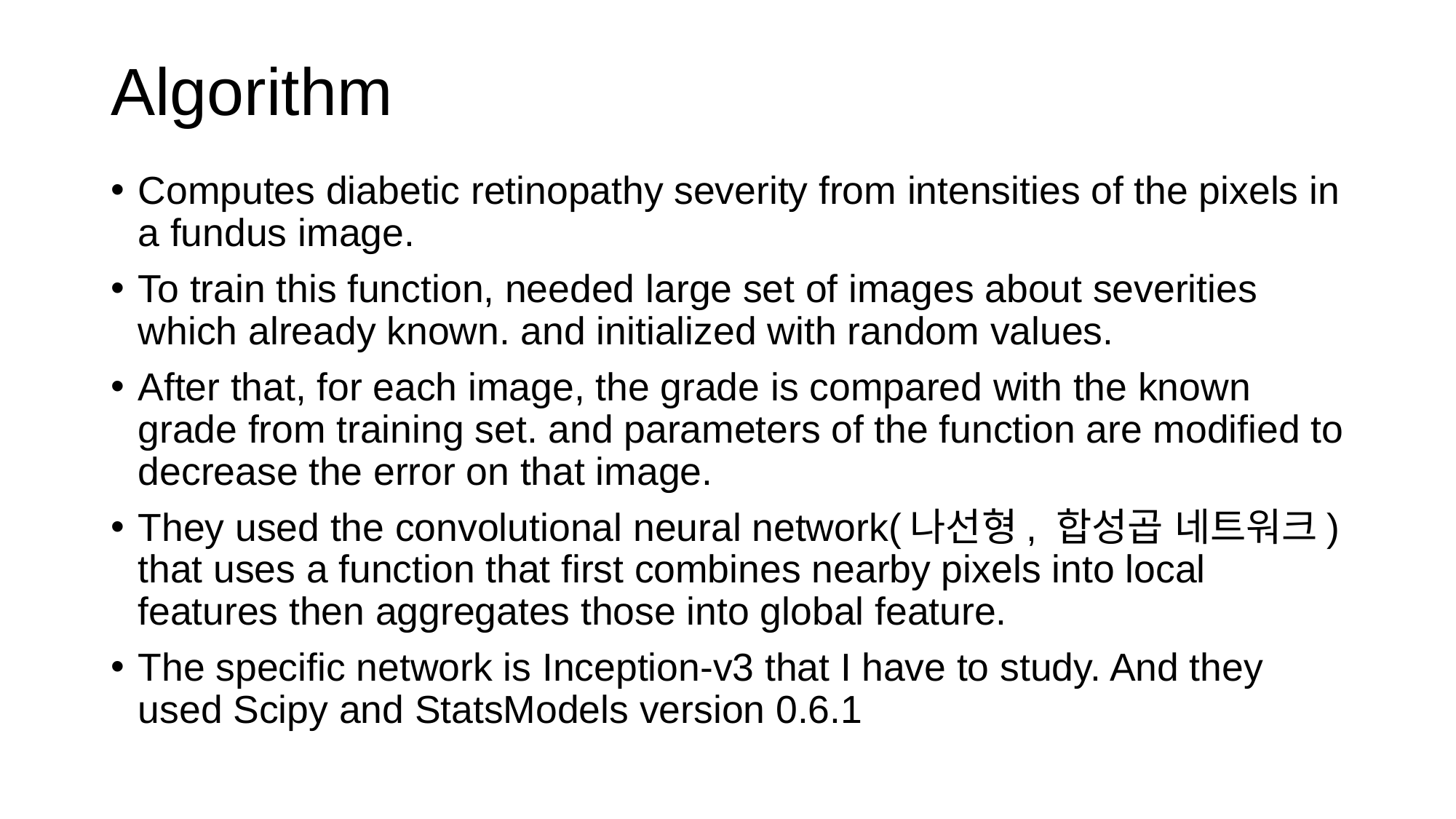

# Algorithm
Computes diabetic retinopathy severity from intensities of the pixels in a fundus image.
To train this function, needed large set of images about severities which already known. and initialized with random values.
After that, for each image, the grade is compared with the known grade from training set. and parameters of the function are modified to decrease the error on that image.
They used the convolutional neural network(나선형, 합성곱 네트워크) that uses a function that first combines nearby pixels into local features then aggregates those into global feature.
The specific network is Inception-v3 that I have to study. And they used Scipy and StatsModels version 0.6.1